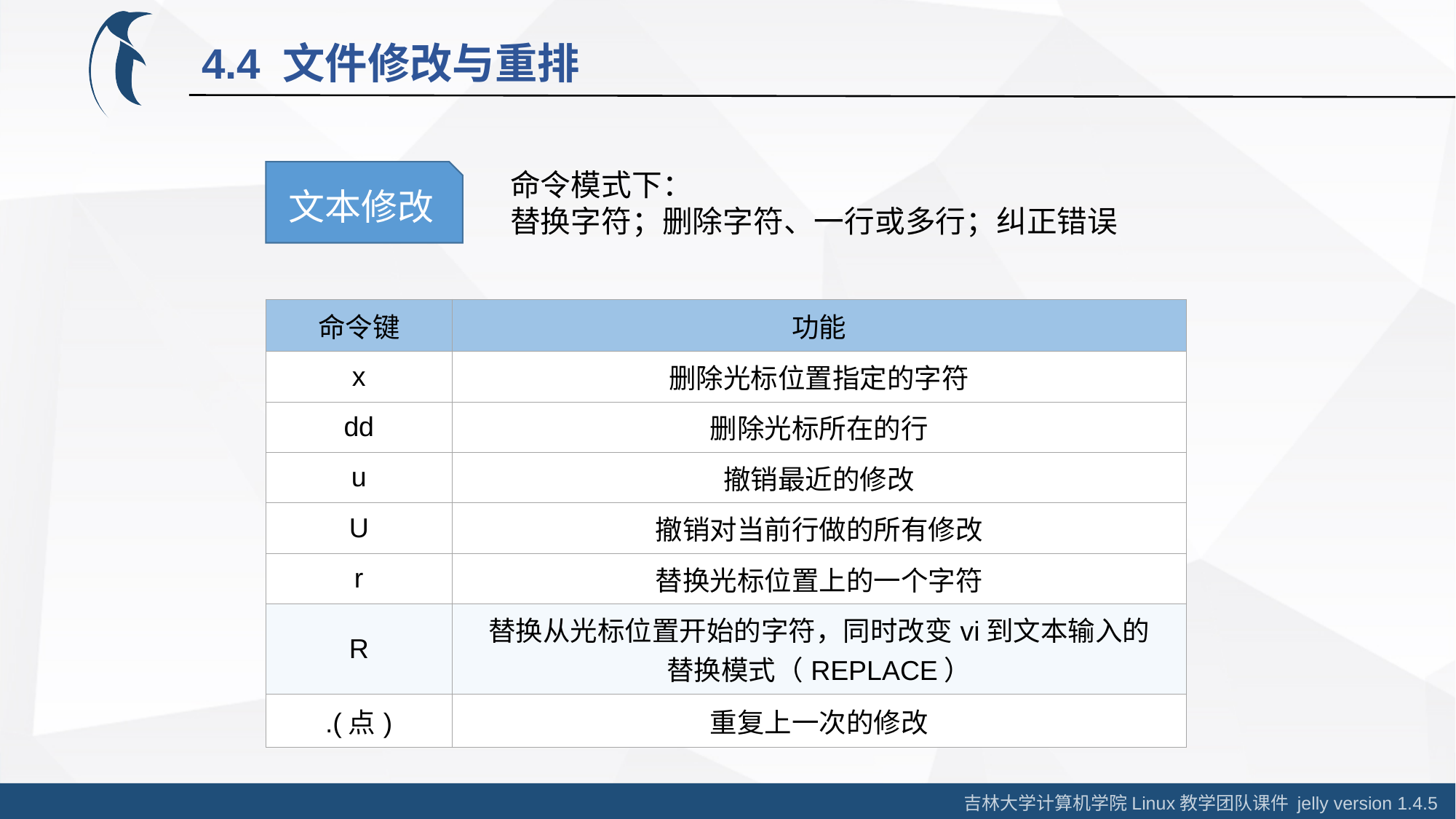

4.4 文件修改与重排
命令模式下：
替换字符；删除字符、一行或多行；纠正错误
文本修改
| 命令键 | 功能 |
| --- | --- |
| x | 删除光标位置指定的字符 |
| dd | 删除光标所在的行 |
| u | 撤销最近的修改 |
| U | 撤销对当前行做的所有修改 |
| r | 替换光标位置上的一个字符 |
| R | 替换从光标位置开始的字符，同时改变vi到文本输入的 替换模式（REPLACE） |
| .(点) | 重复上一次的修改 |